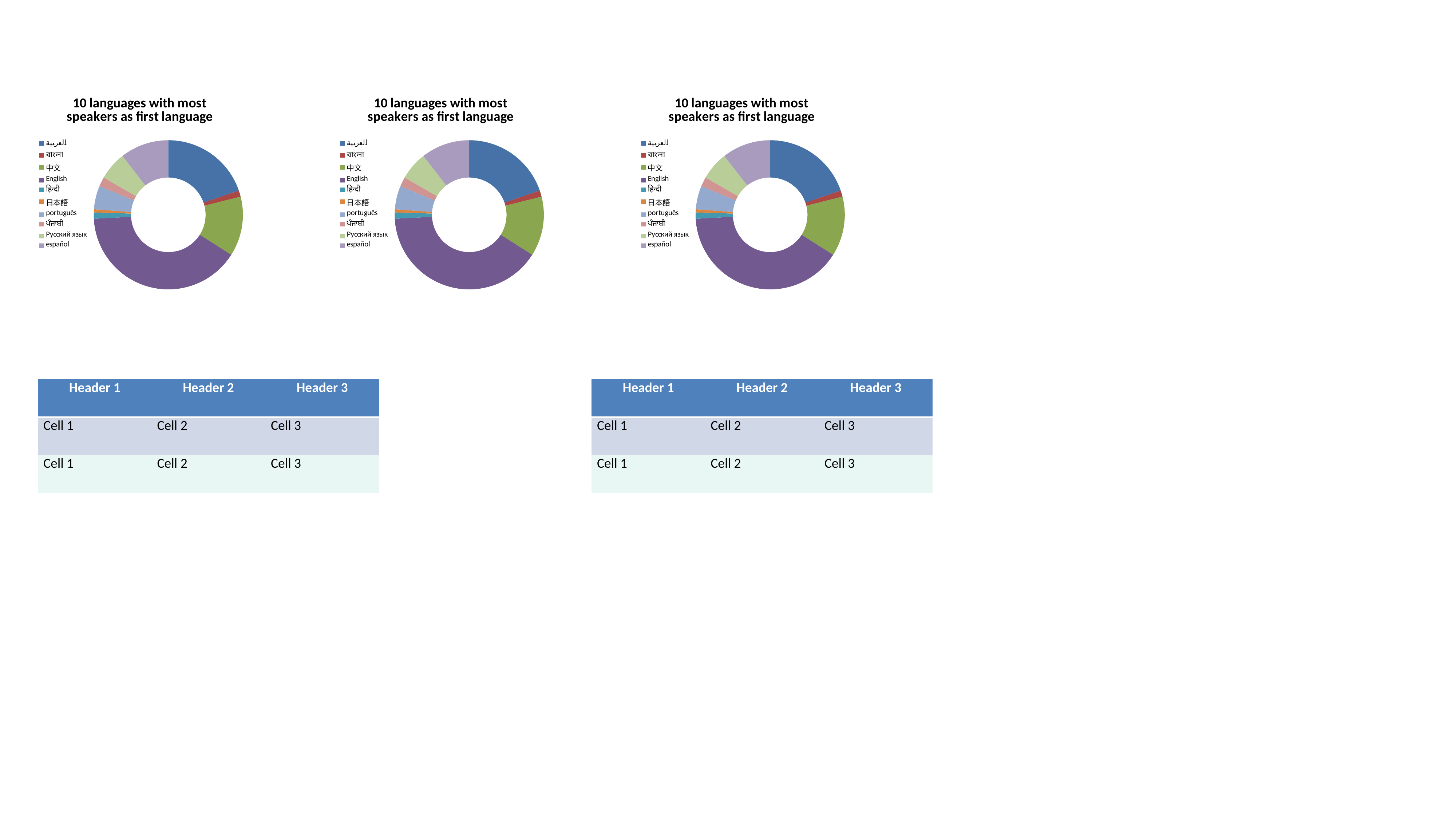

### Chart: 10 languages with most speakers as first language

| Category | countries |
|---|---|
| العربية | 58.0 |
| বাংলা | 4.0 |
| 中文 | 38.0 |
| English | 118.0 |
| हिन्दी | 4.0 |
| 日本語 | 2.0 |
| português | 15.0 |
| ਪੰਜਾਬੀ | 6.0 |
| Русский язык | 18.0 |
| español | 31.0 |

### Chart: 10 languages with most speakers as first language

| Category | countries |
|---|---|
| العربية | 58.0 |
| বাংলা | 4.0 |
| 中文 | 38.0 |
| English | 118.0 |
| हिन्दी | 4.0 |
| 日本語 | 2.0 |
| português | 15.0 |
| ਪੰਜਾਬੀ | 6.0 |
| Русский язык | 18.0 |
| español | 31.0 |

### Chart: 10 languages with most speakers as first language

| Category | countries |
|---|---|
| العربية | 58.0 |
| বাংলা | 4.0 |
| 中文 | 38.0 |
| English | 118.0 |
| हिन्दी | 4.0 |
| 日本語 | 2.0 |
| português | 15.0 |
| ਪੰਜਾਬੀ | 6.0 |
| Русский язык | 18.0 |
| español | 31.0 |
| Header 1 | Header 2 | Header 3 |
| --- | --- | --- |
| Cell 1 | Cell 2 | Cell 3 |
| Cell 1 | Cell 2 | Cell 3 |
| Header 1 | Header 2 | Header 3 |
| --- | --- | --- |
| Cell 1 | Cell 2 | Cell 3 |
| Cell 1 | Cell 2 | Cell 3 |